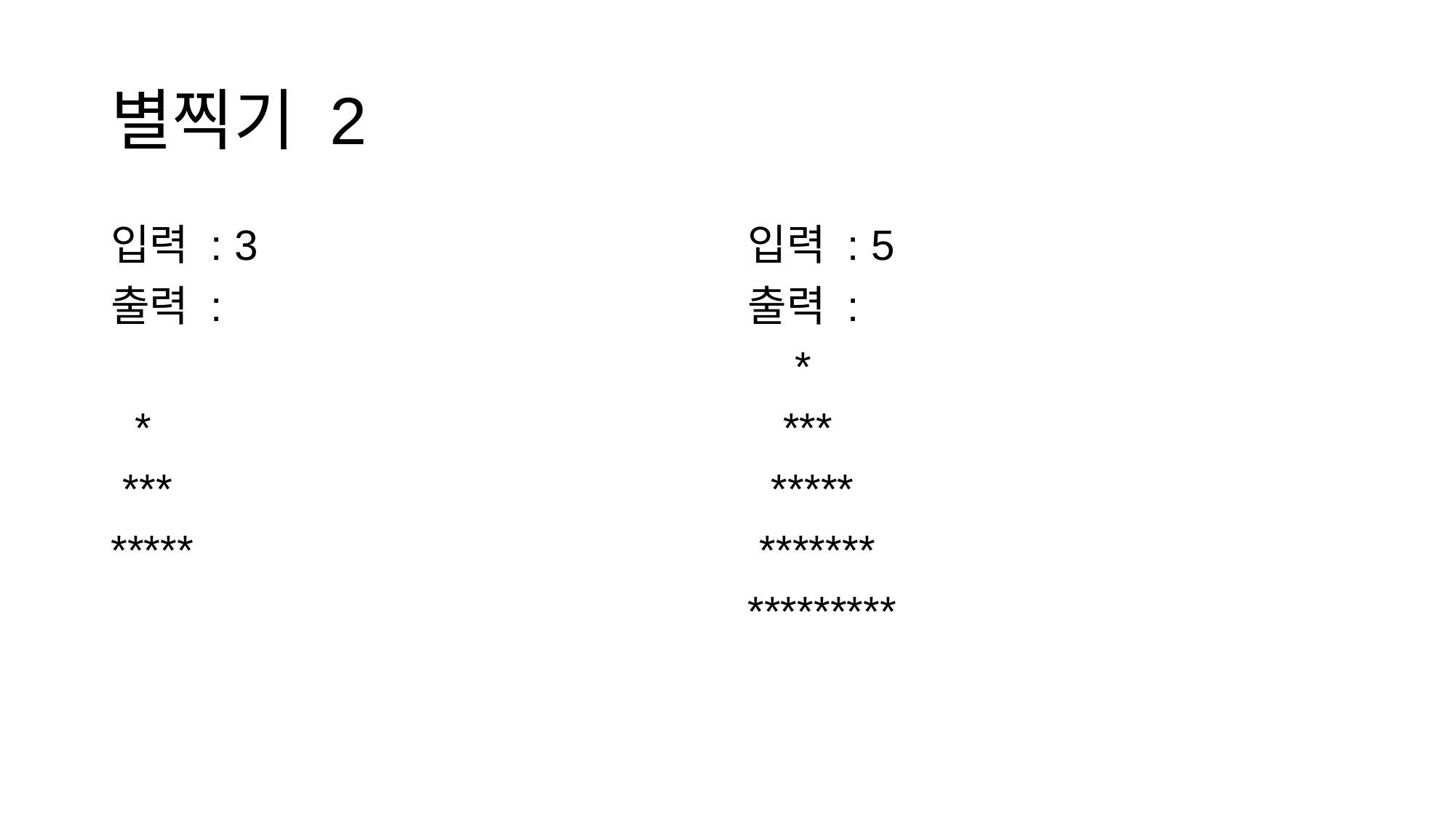

# 별찍기 2
입력 : 3
출력 :

  *
 ***
*****
입력 : 5
출력 :
    *
   ***
  *****
 *******
*********